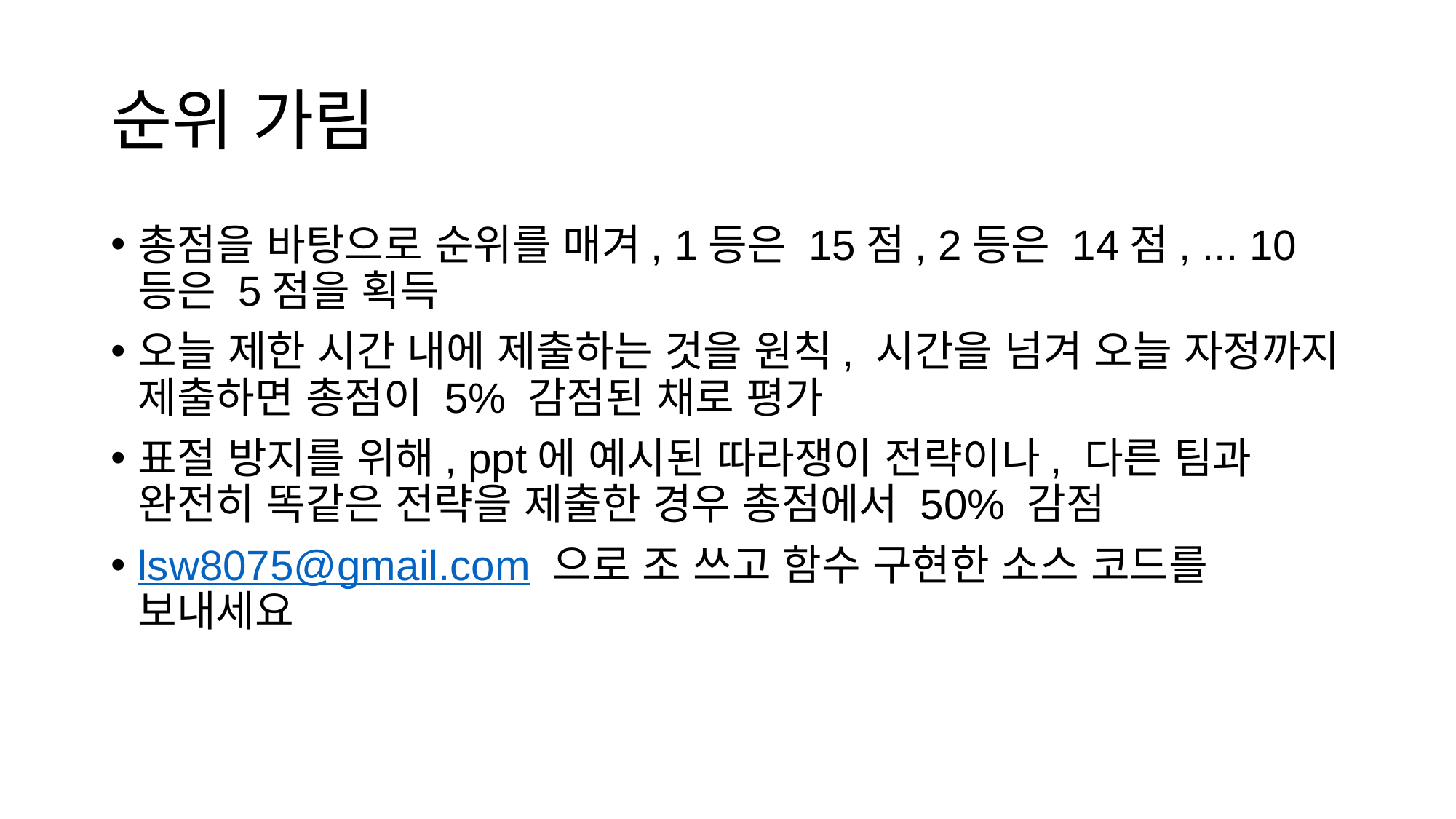

# 순위 가림
총점을 바탕으로 순위를 매겨, 1등은 15점, 2등은 14점, ... 10등은 5점을 획득
오늘 제한 시간 내에 제출하는 것을 원칙, 시간을 넘겨 오늘 자정까지 제출하면 총점이 5% 감점된 채로 평가
표절 방지를 위해, ppt에 예시된 따라쟁이 전략이나, 다른 팀과 완전히 똑같은 전략을 제출한 경우 총점에서 50% 감점
lsw8075@gmail.com 으로 조 쓰고 함수 구현한 소스 코드를 보내세요